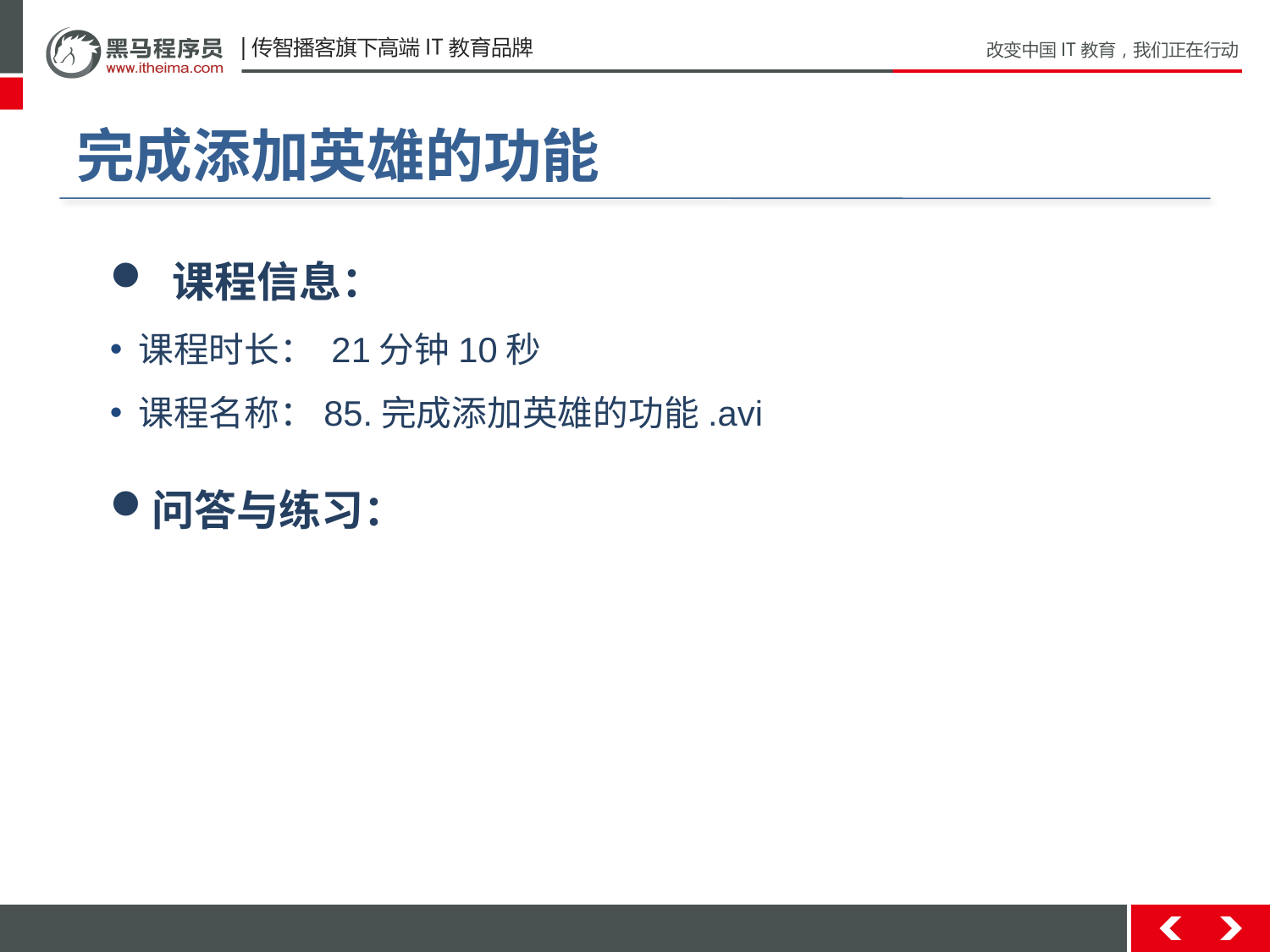

# 完成添加英雄的功能
 课程信息：
 课程时长： 21分钟10秒
 课程名称：85.完成添加英雄的功能.avi
问答与练习：